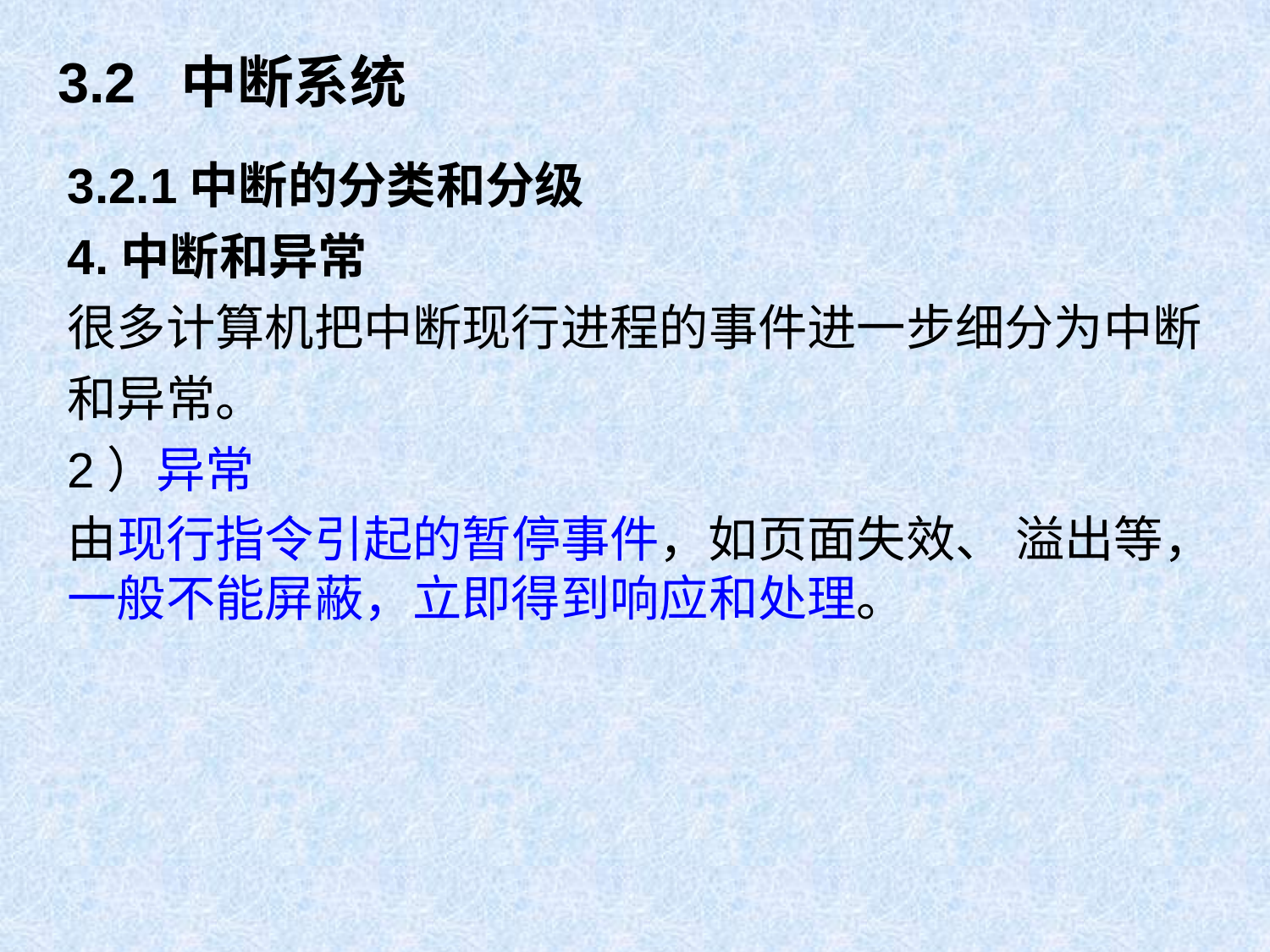

# 3.2  中断系统
3.2.1中断的分类和分级
4.中断和异常
很多计算机把中断现行进程的事件进一步细分为中断和异常。
2）异常
由现行指令引起的暂停事件，如页面失效、 溢出等，一般不能屏蔽，立即得到响应和处理。